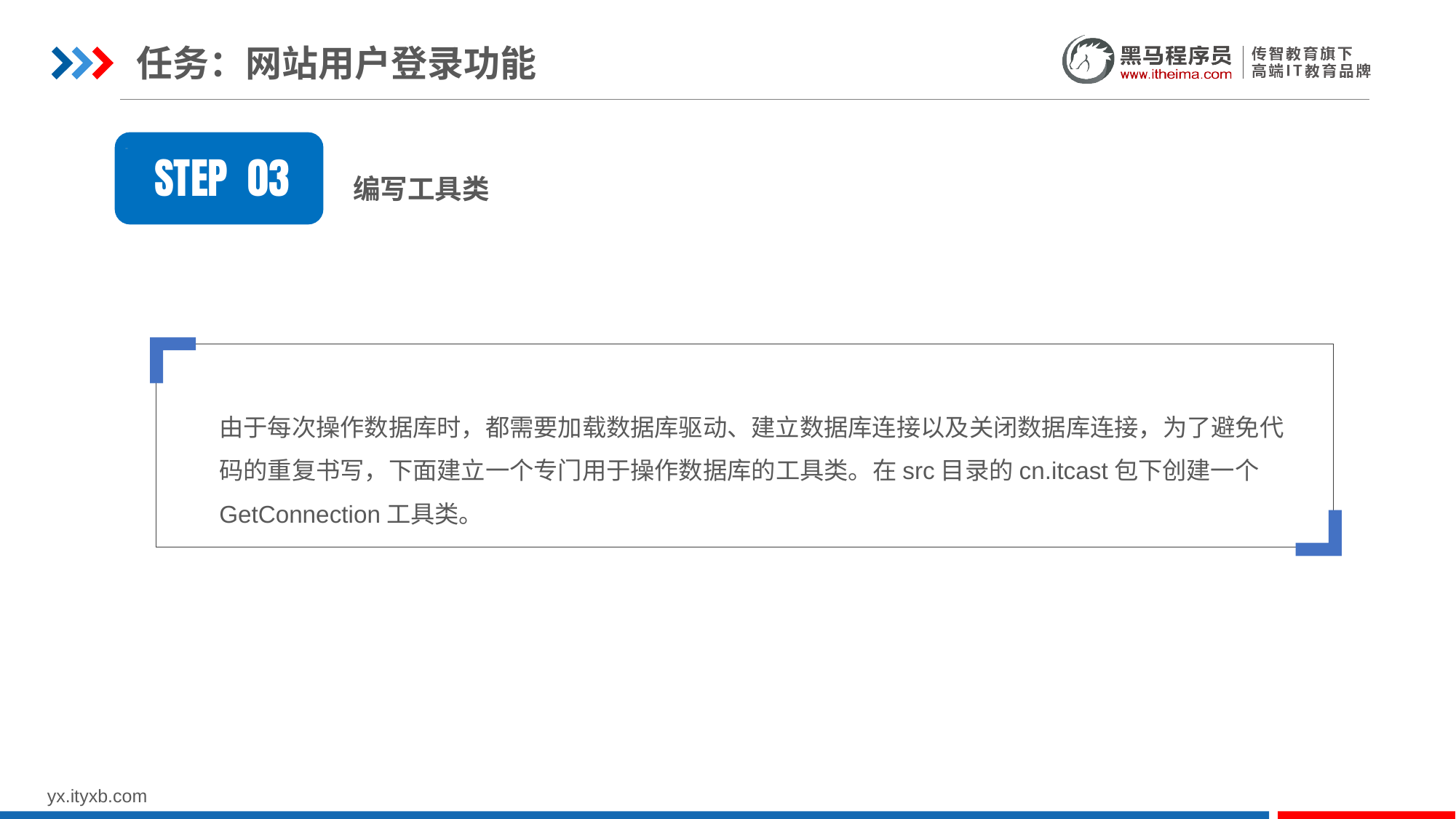

任务：网站用户登录功能

STEP  03
编写工具类

由于每次操作数据库时，都需要加载数据库驱动、建立数据库连接以及关闭数据库连接，为了避免代码的重复书写，下面建立一个专门用于操作数据库的工具类。在src目录的cn.itcast包下创建一个GetConnection工具类。